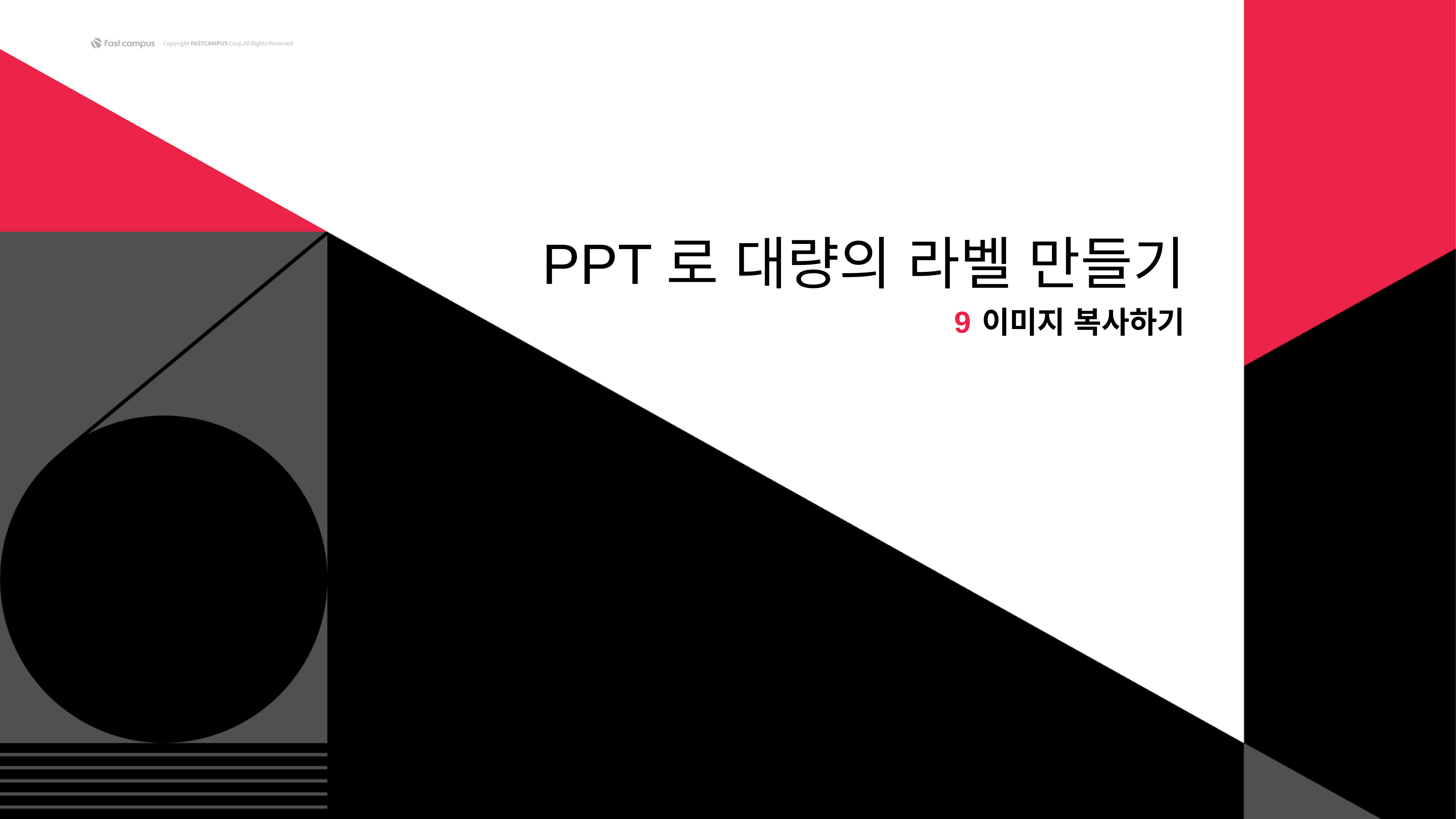

# PPT로 대량의 라벨 만들기
9
이미지 복사하기